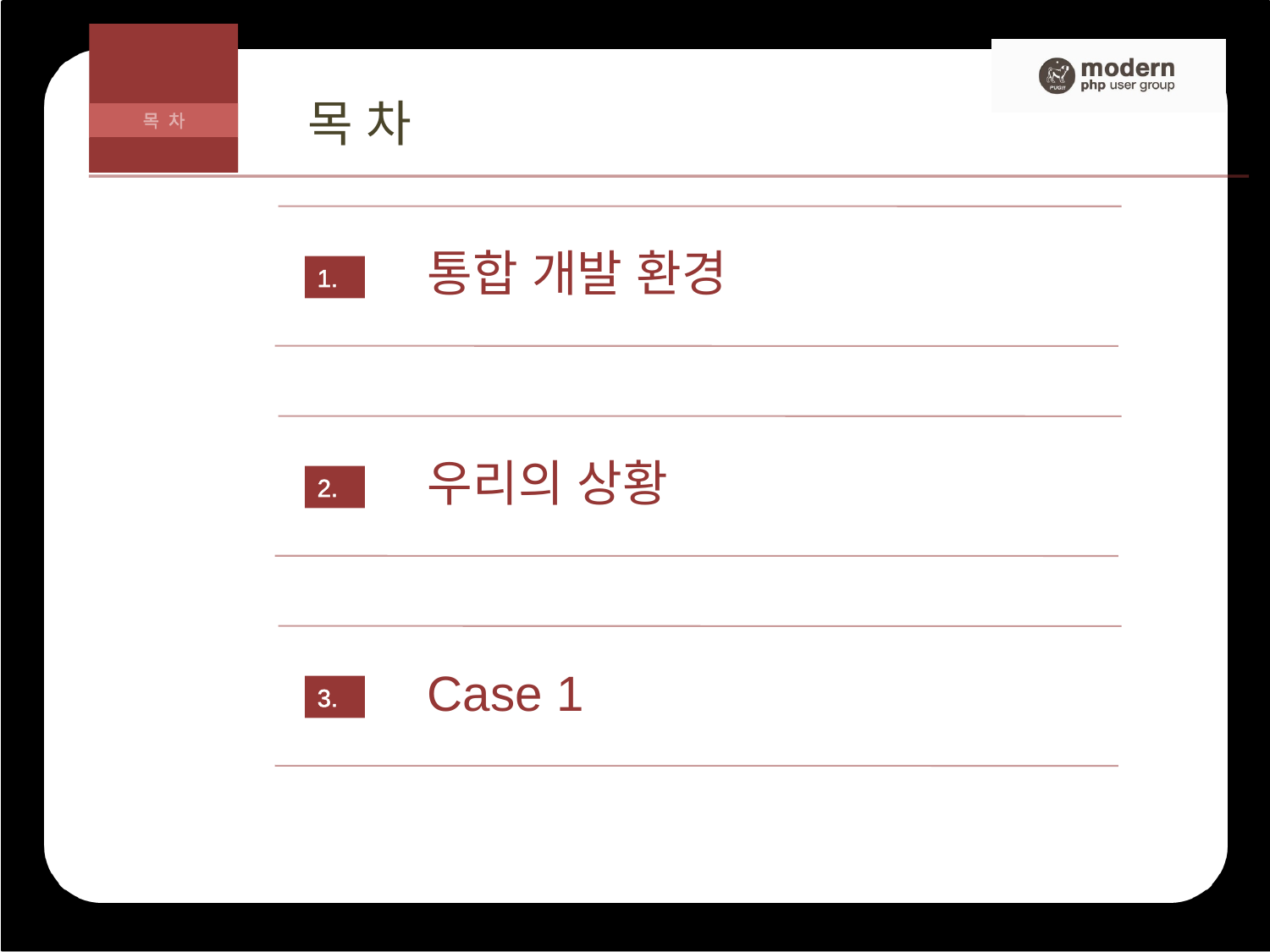

목 차
목  차

통합 개발 환경
1.
우리의 상황
2.
Case 1
3.